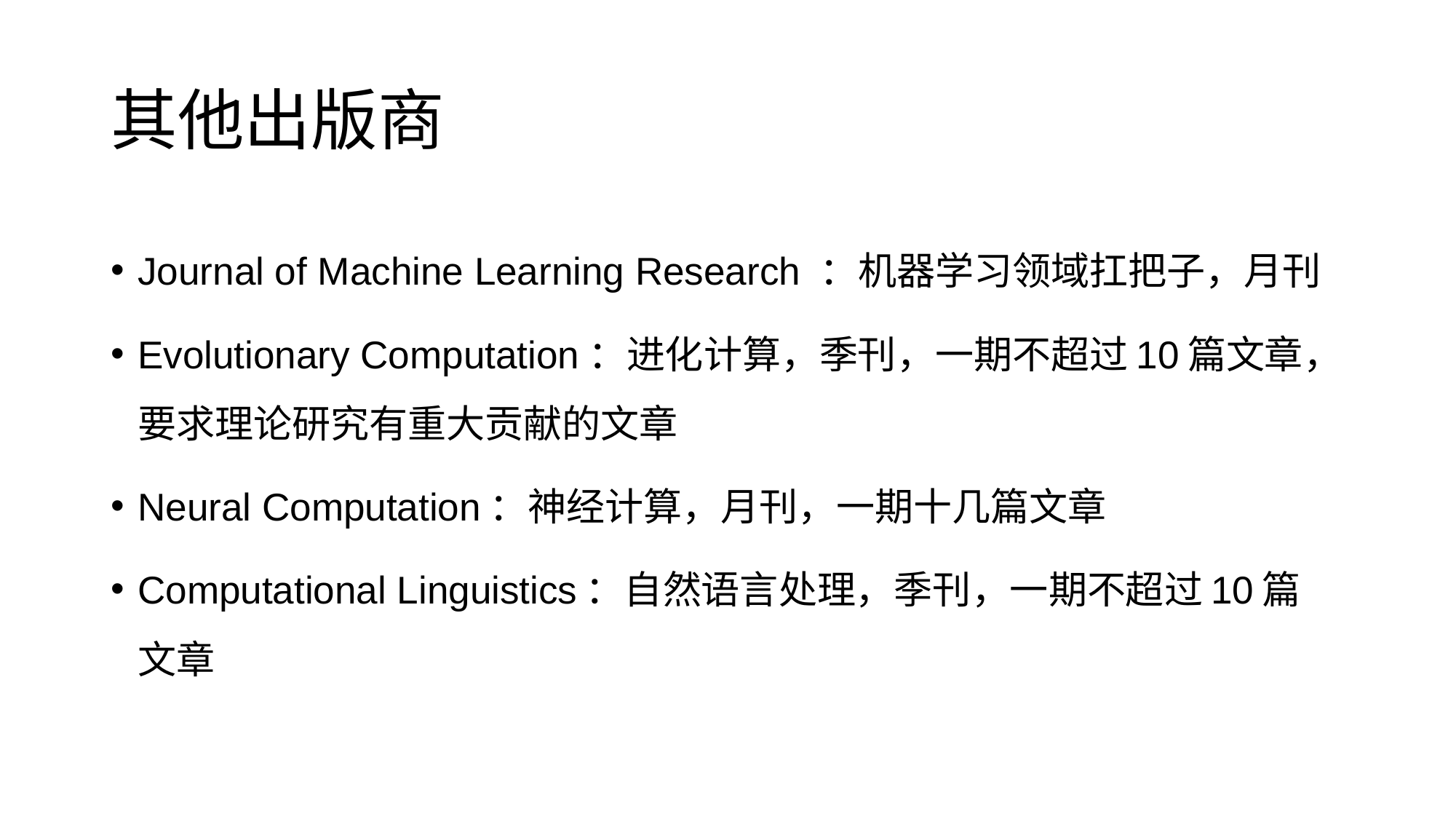

# 其他出版商
Journal of Machine Learning Research ：机器学习领域扛把子，月刊
Evolutionary Computation：进化计算，季刊，一期不超过10篇文章，要求理论研究有重大贡献的文章
Neural Computation：神经计算，月刊，一期十几篇文章
Computational Linguistics：自然语言处理，季刊，一期不超过10篇文章